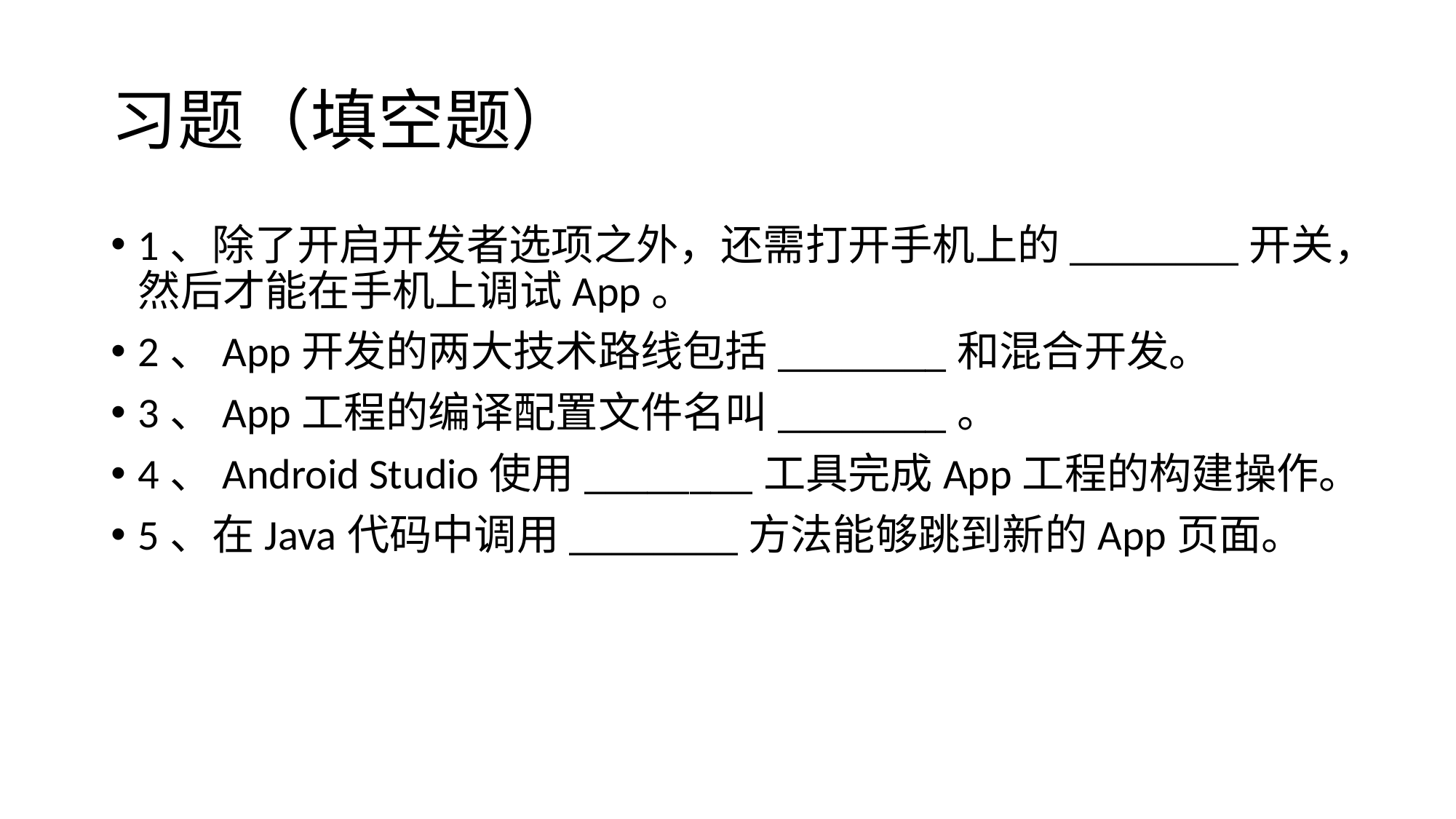

# 习题（填空题）
1、除了开启开发者选项之外，还需打开手机上的________开关，然后才能在手机上调试App。
2、App开发的两大技术路线包括________和混合开发。
3、App工程的编译配置文件名叫________。
4、Android Studio使用________工具完成App工程的构建操作。
5、在Java代码中调用________方法能够跳到新的App页面。